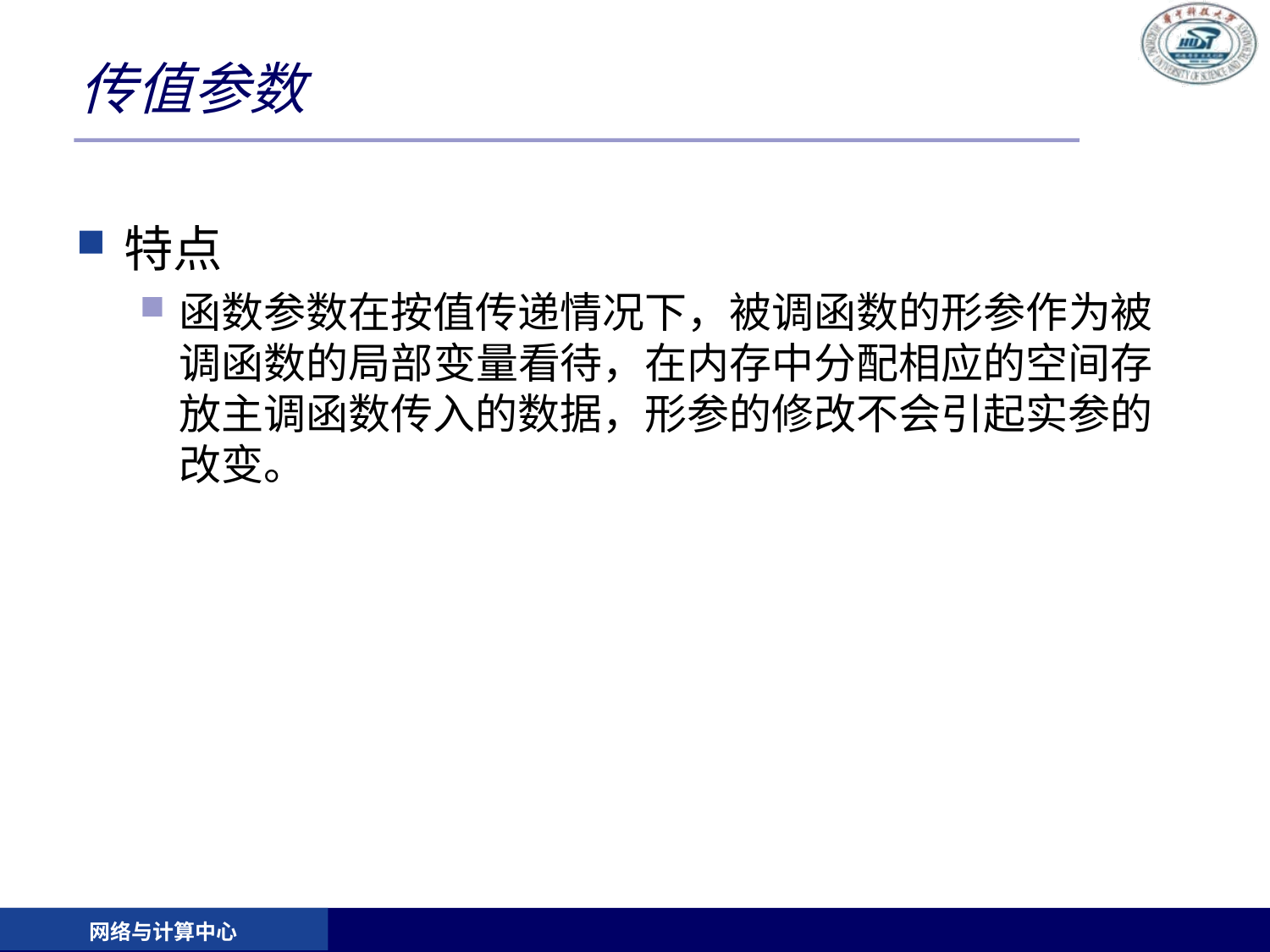

# 传值参数
特点
函数参数在按值传递情况下，被调函数的形参作为被调函数的局部变量看待，在内存中分配相应的空间存放主调函数传入的数据，形参的修改不会引起实参的改变。
网络与计算中心